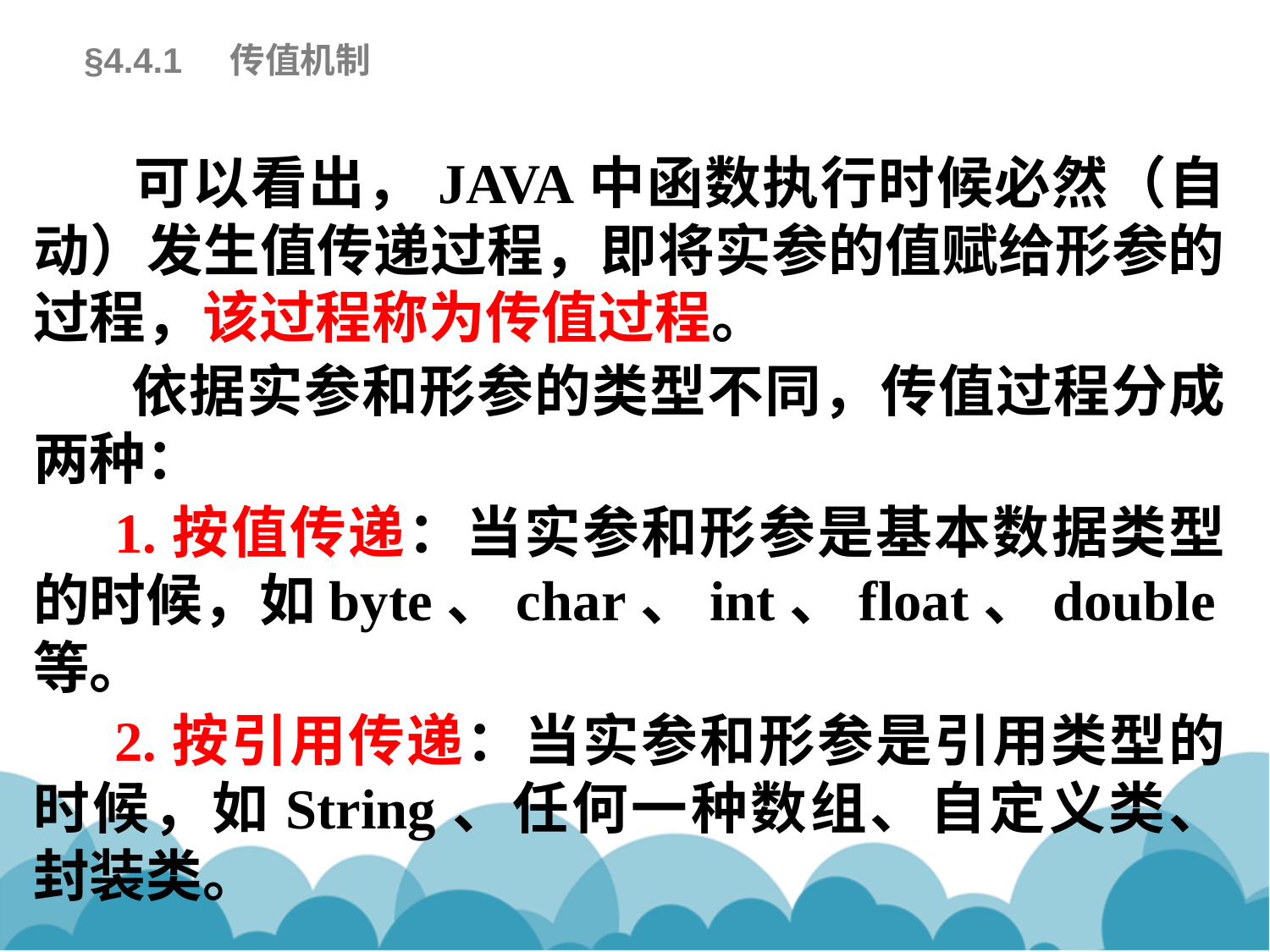

§4.4.1    传值机制
      可以看出，JAVA中函数执行时候必然（自动）发生值传递过程，即将实参的值赋给形参的过程，该过程称为传值过程。
      依据实参和形参的类型不同，传值过程分成两种：
     1.按值传递：当实参和形参是基本数据类型的时候，如byte、char、int、float、double等。
     2.按引用传递：当实参和形参是引用类型的时候，如String、任何一种数组、自定义类、封装类。
61